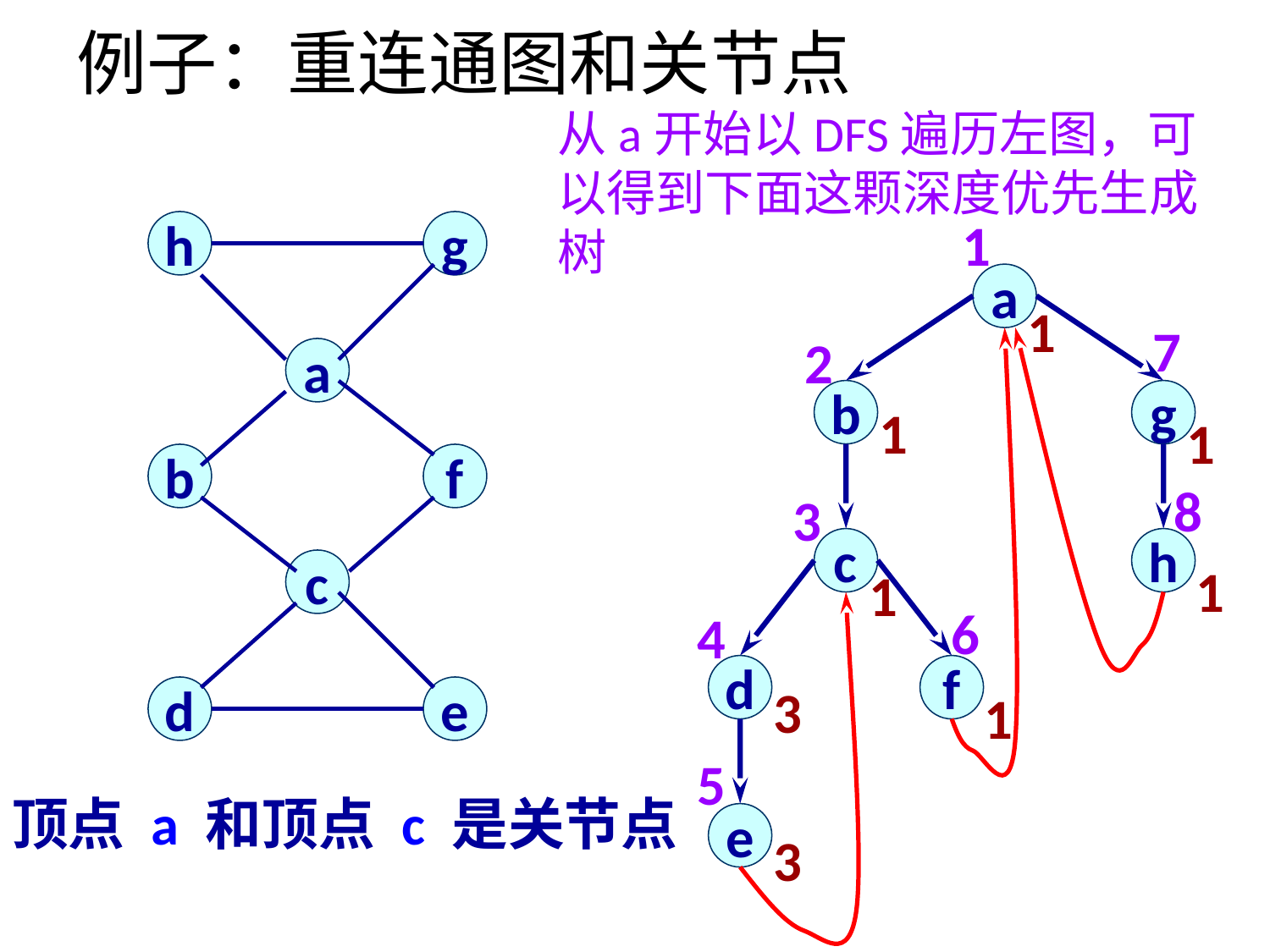

# 例子：重连通图和关节点
从a开始以DFS遍历左图，可以得到下面这颗深度优先生成树
1
h
g

a

b
f

c

d
e

a

b
g

c
h

d
f

e
1
7
2

1
1
8
3
1
1

6
4
3
1
5
顶点 a 和顶点 c 是关节点
3